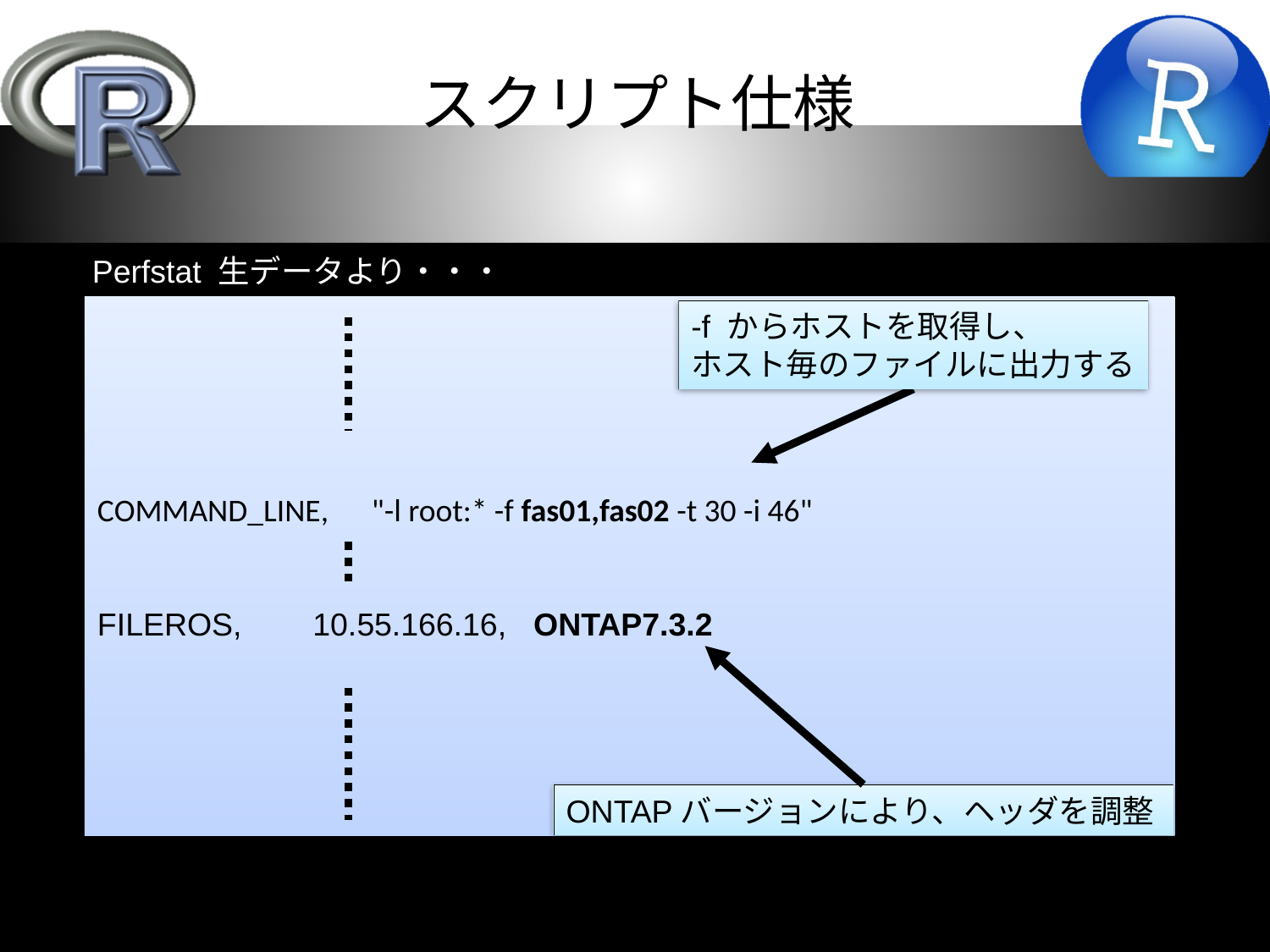

# スクリプト仕様
Perfstat 生データより・・・
COMMAND_LINE,      "-l root:* -f fas01,fas02 -t 30 -i 46"

FILEROS,        10.55.166.16,   ONTAP7.3.2
-f からホストを取得し、
ホスト毎のファイルに出力する
ONTAPバージョンにより、ヘッダを調整